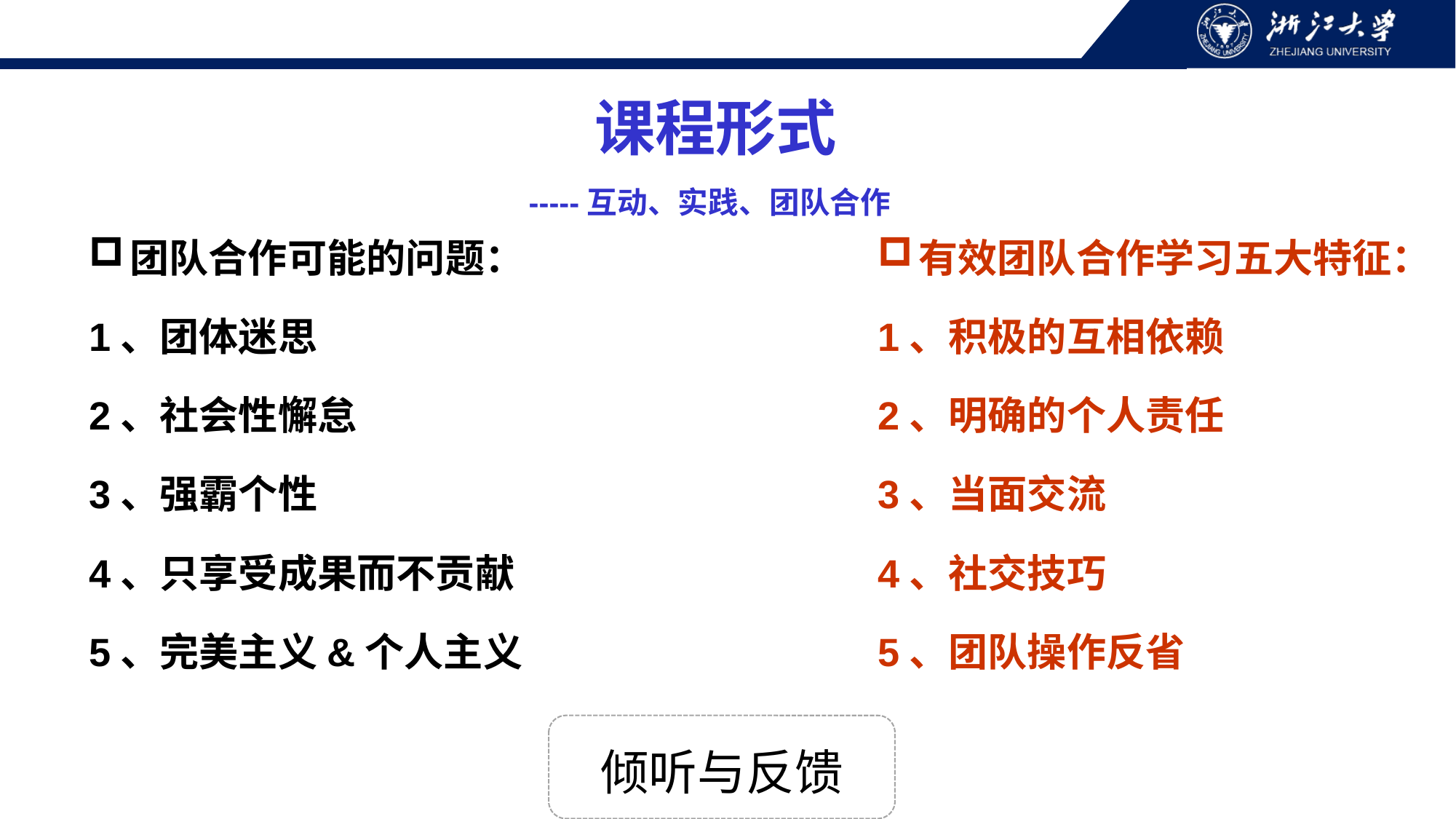

课程形式
-----互动、实践、团队合作
团队合作可能的问题：
1、团体迷思
2、社会性懈怠
3、强霸个性
4、只享受成果而不贡献
5、完美主义&个人主义

有效团队合作学习五大特征：
1、积极的互相依赖
2、明确的个人责任
3、当面交流
4、社交技巧
5、团队操作反省

倾听与反馈